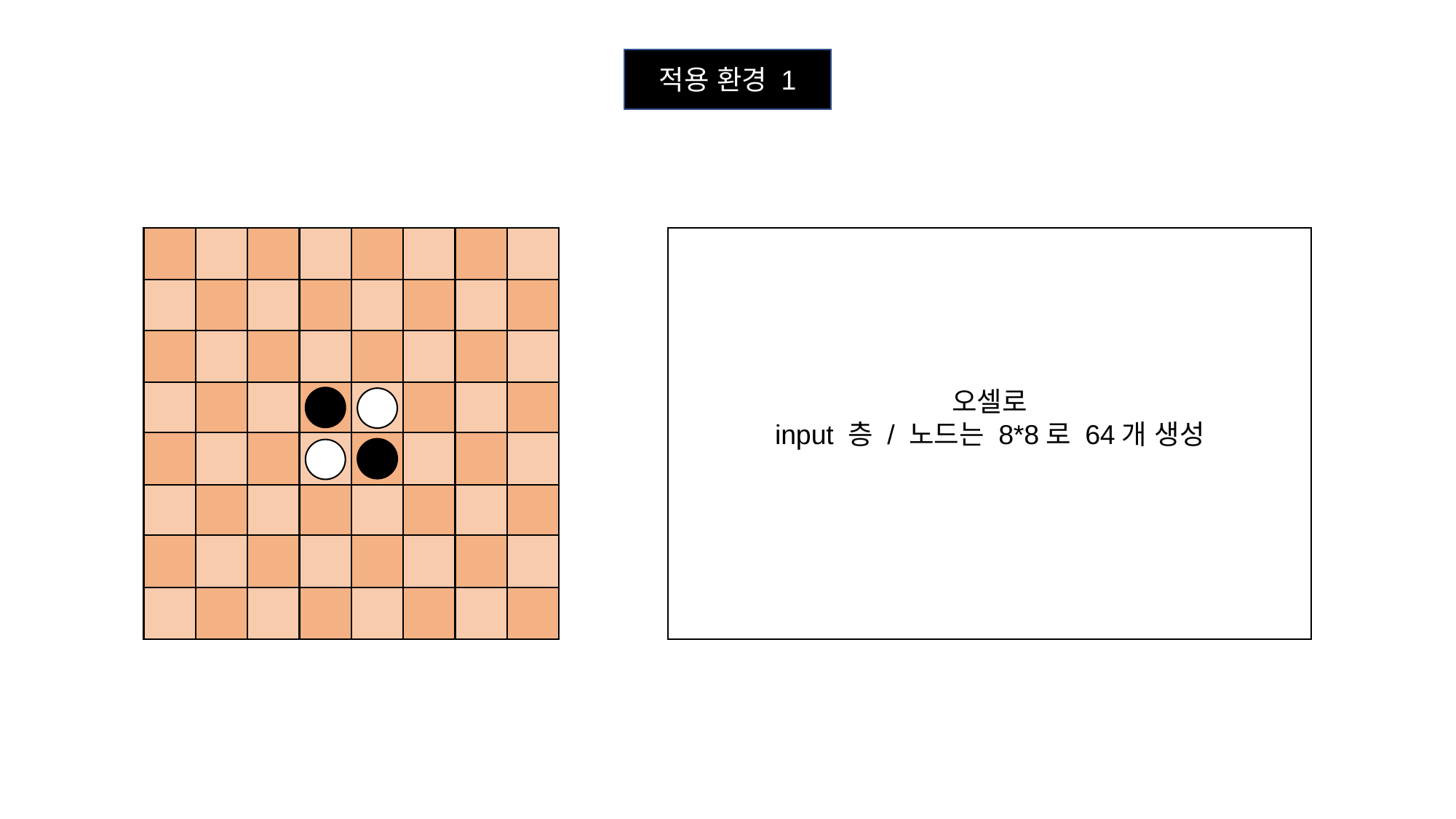

적용 환경 1

오셀로
input 층 / 노드는 8*8로 64개 생성